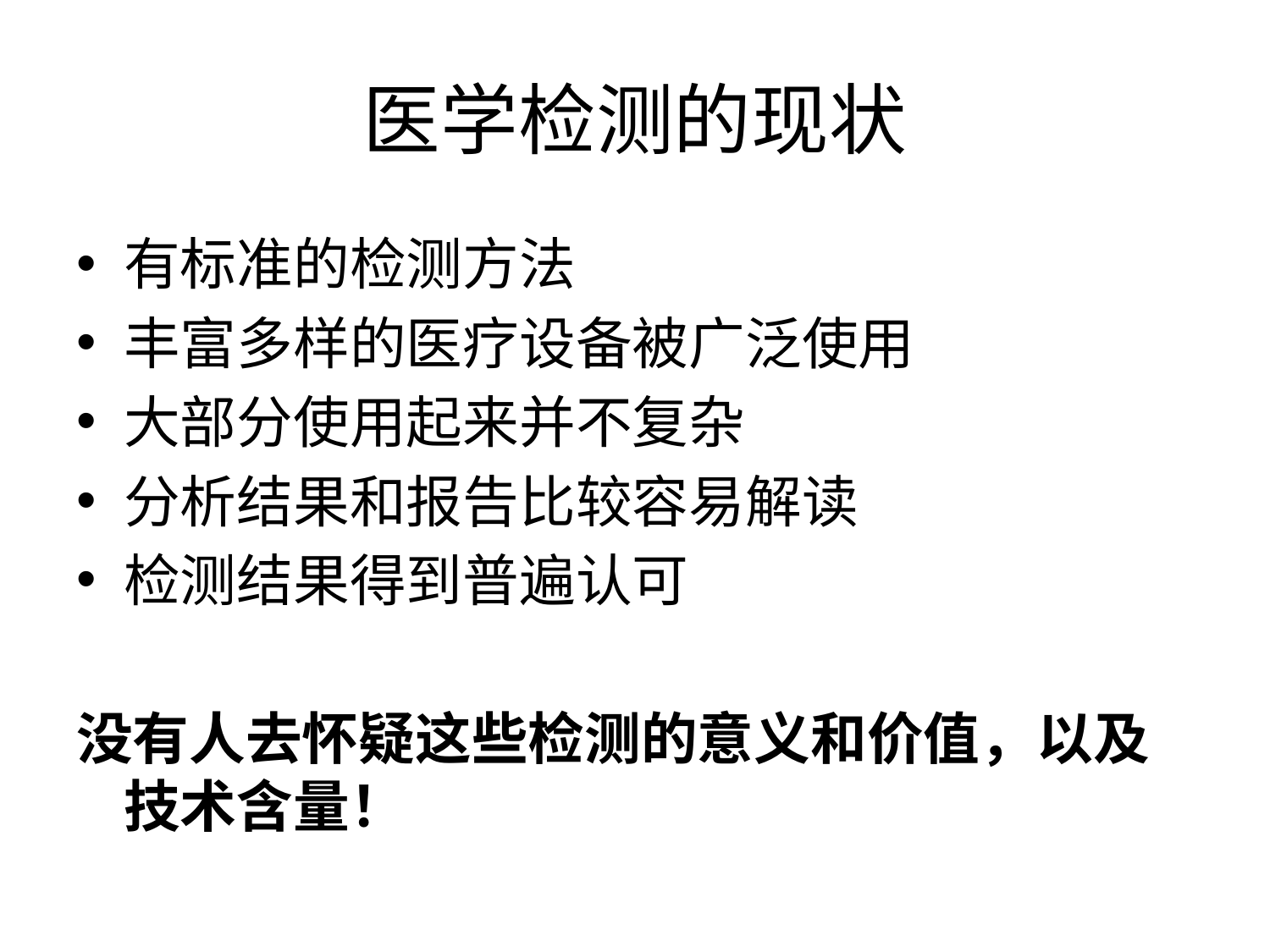

# 医学检测的现状
有标准的检测方法
丰富多样的医疗设备被广泛使用
大部分使用起来并不复杂
分析结果和报告比较容易解读
检测结果得到普遍认可

没有人去怀疑这些检测的意义和价值，以及技术含量！